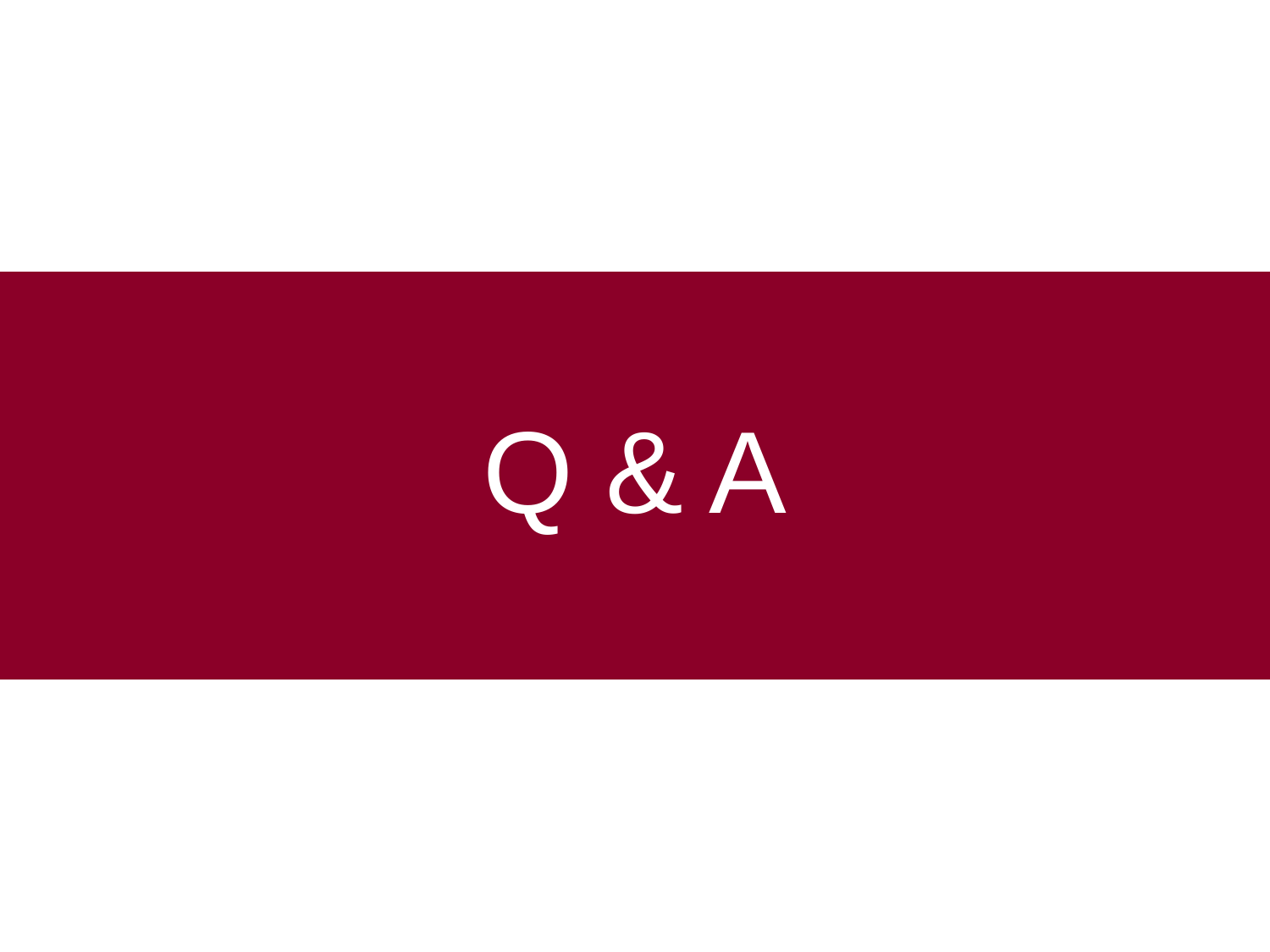

Q & A
3장 K-nearlest Neighbor(KNN)
10